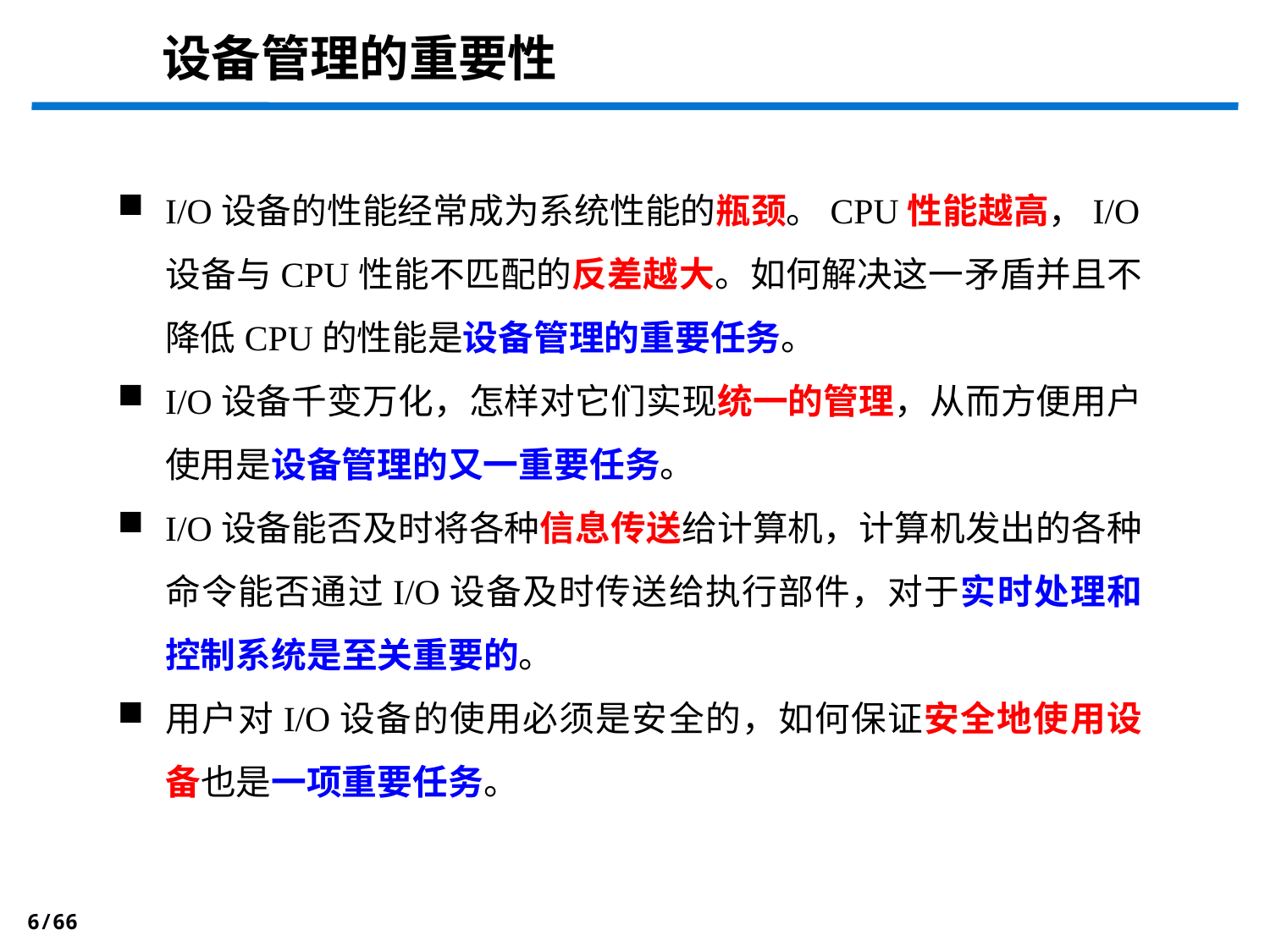

设备管理的重要性
I/O设备的性能经常成为系统性能的瓶颈。CPU性能越高，I/O设备与CPU性能不匹配的反差越大。如何解决这一矛盾并且不降低CPU的性能是设备管理的重要任务。
I/O设备千变万化，怎样对它们实现统一的管理，从而方便用户使用是设备管理的又一重要任务。
I/O设备能否及时将各种信息传送给计算机，计算机发出的各种命令能否通过I/O设备及时传送给执行部件，对于实时处理和控制系统是至关重要的。
用户对I/O设备的使用必须是安全的，如何保证安全地使用设备也是一项重要任务。